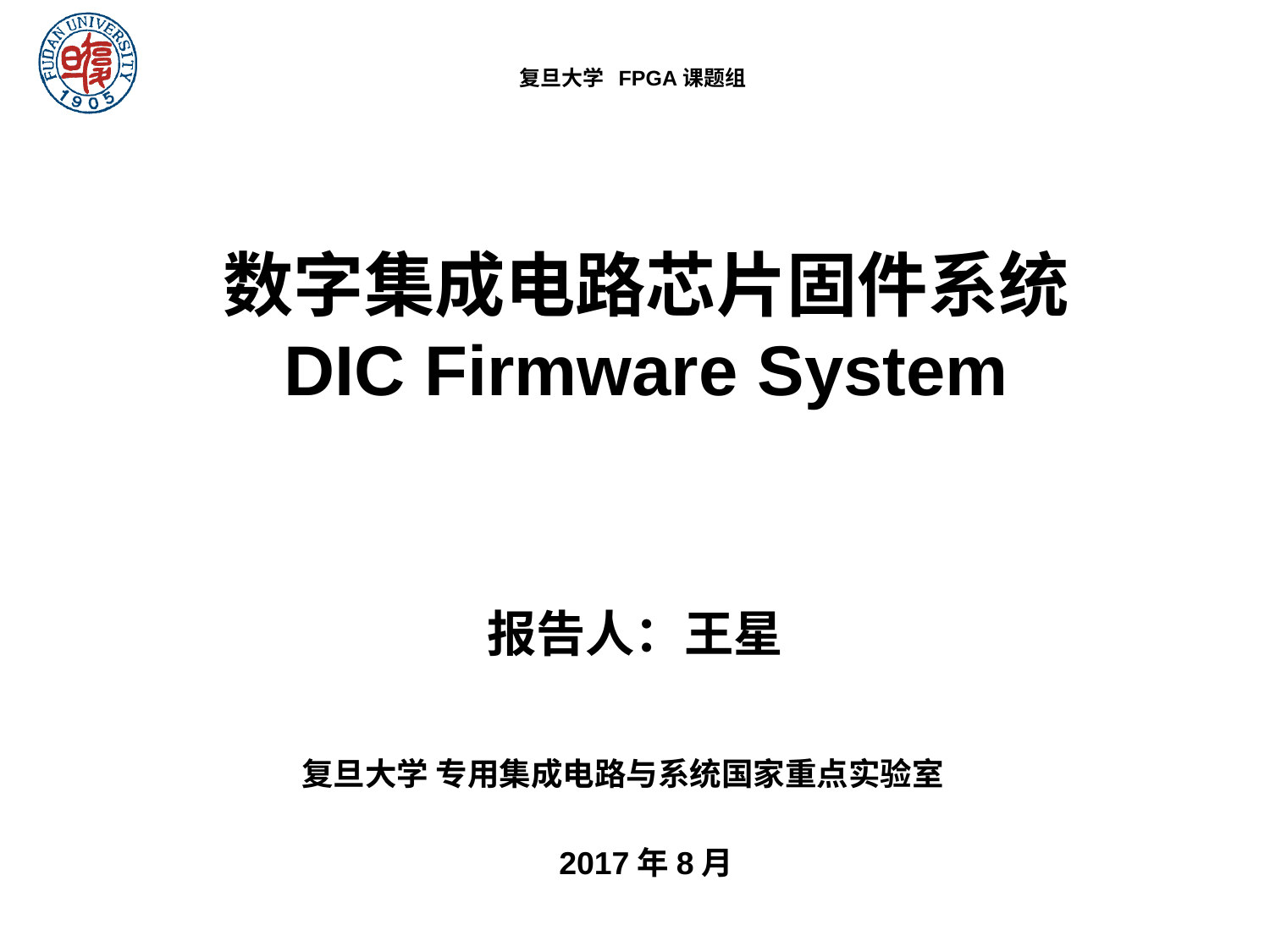

复旦大学  FPGA课题组
# 数字集成电路芯片固件系统 DIC Firmware System

报告人：王星
复旦大学 专用集成电路与系统国家重点实验室

2017年8月